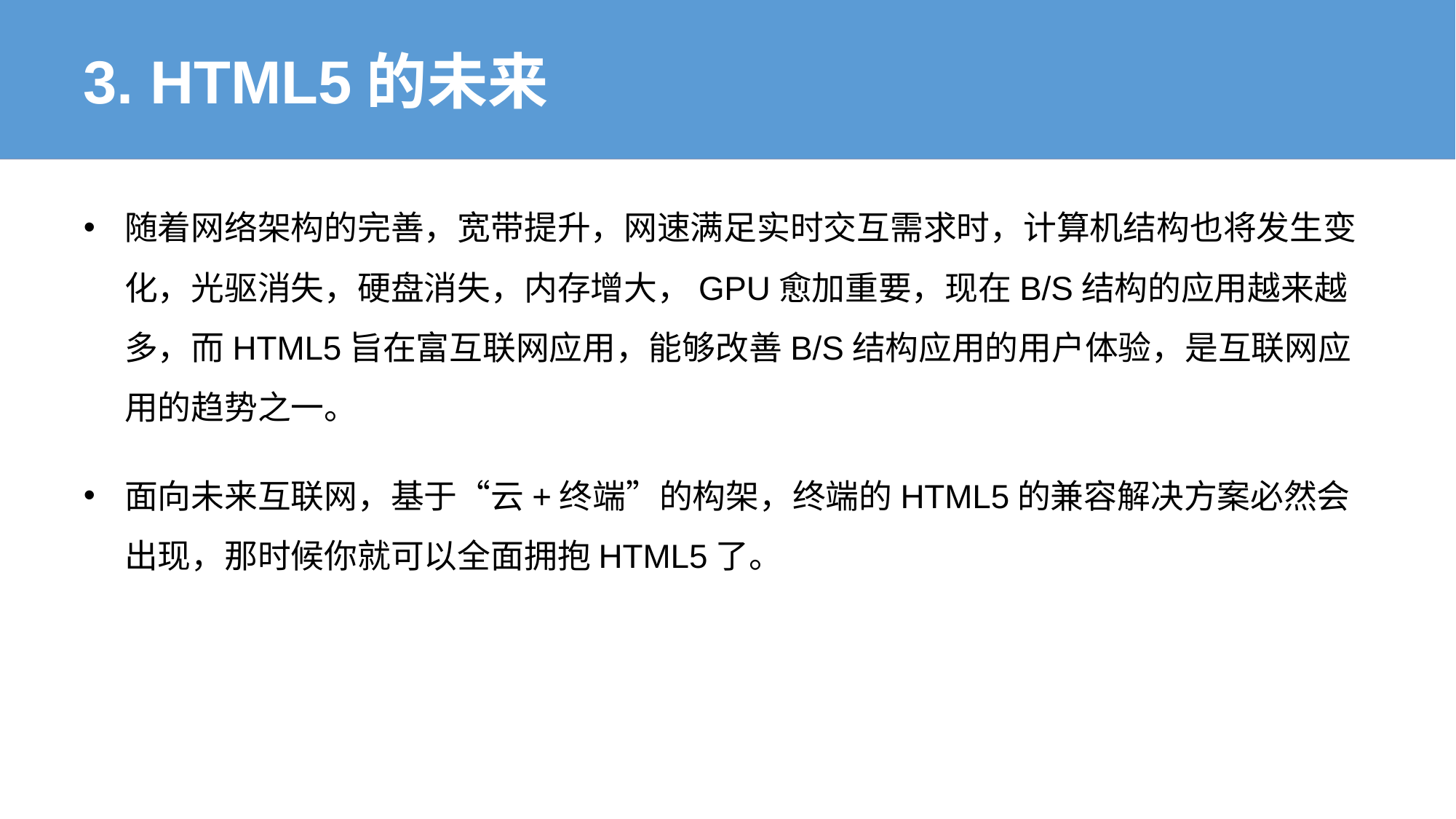

# 3. HTML5的未来
随着网络架构的完善，宽带提升，网速满足实时交互需求时，计算机结构也将发生变化，光驱消失，硬盘消失，内存增大，GPU愈加重要，现在B/S结构的应用越来越多，而HTML5旨在富互联网应用，能够改善B/S结构应用的用户体验，是互联网应用的趋势之一。
面向未来互联网，基于“云+终端”的构架，终端的HTML5的兼容解决方案必然会出现，那时候你就可以全面拥抱HTML5了。